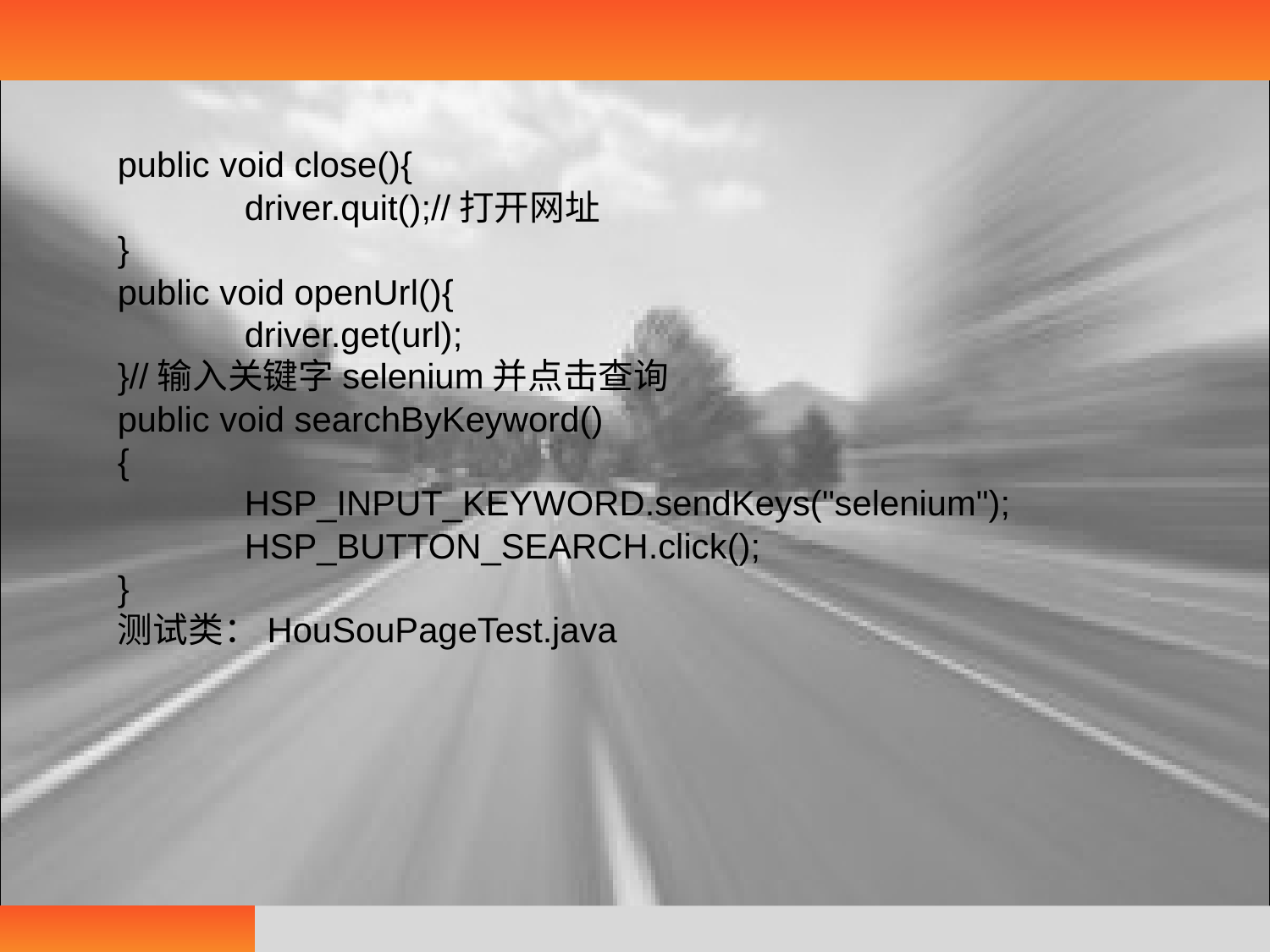

#
public void close(){
	driver.quit();//打开网址
}
public void openUrl(){
	driver.get(url);
}//输入关键字selenium并点击查询
public void searchByKeyword()
{
	HSP_INPUT_KEYWORD.sendKeys("selenium");
	HSP_BUTTON_SEARCH.click();
}
测试类：HouSouPageTest.java